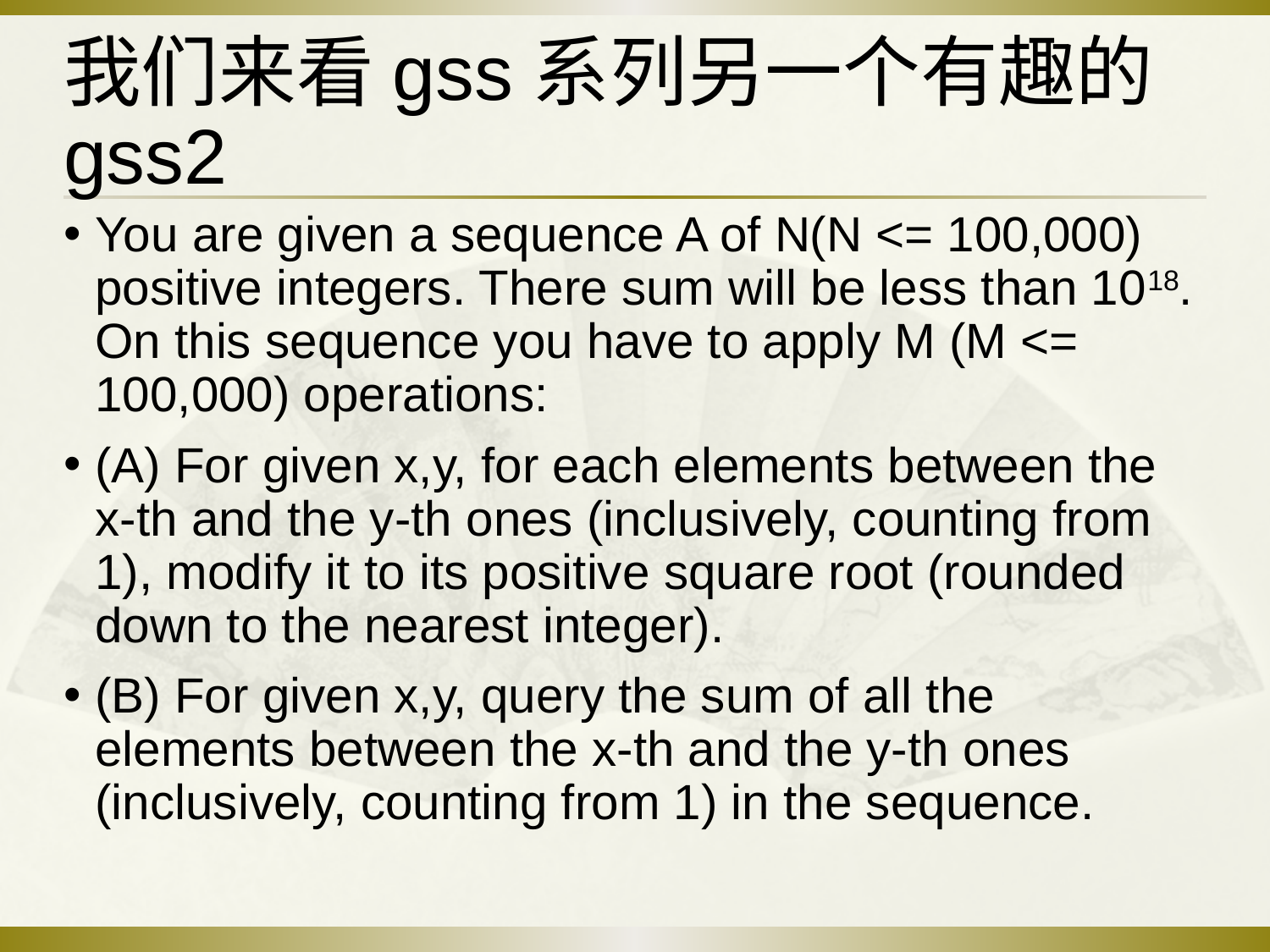

# 我们来看gss系列另一个有趣的gss2
You are given a sequence A of N(N <= 100,000) positive integers. There sum will be less than 1018. On this sequence you have to apply M (M <= 100,000) operations:
(A) For given x,y, for each elements between the x-th and the y-th ones (inclusively, counting from 1), modify it to its positive square root (rounded down to the nearest integer).
(B) For given x,y, query the sum of all the elements between the x-th and the y-th ones (inclusively, counting from 1) in the sequence.